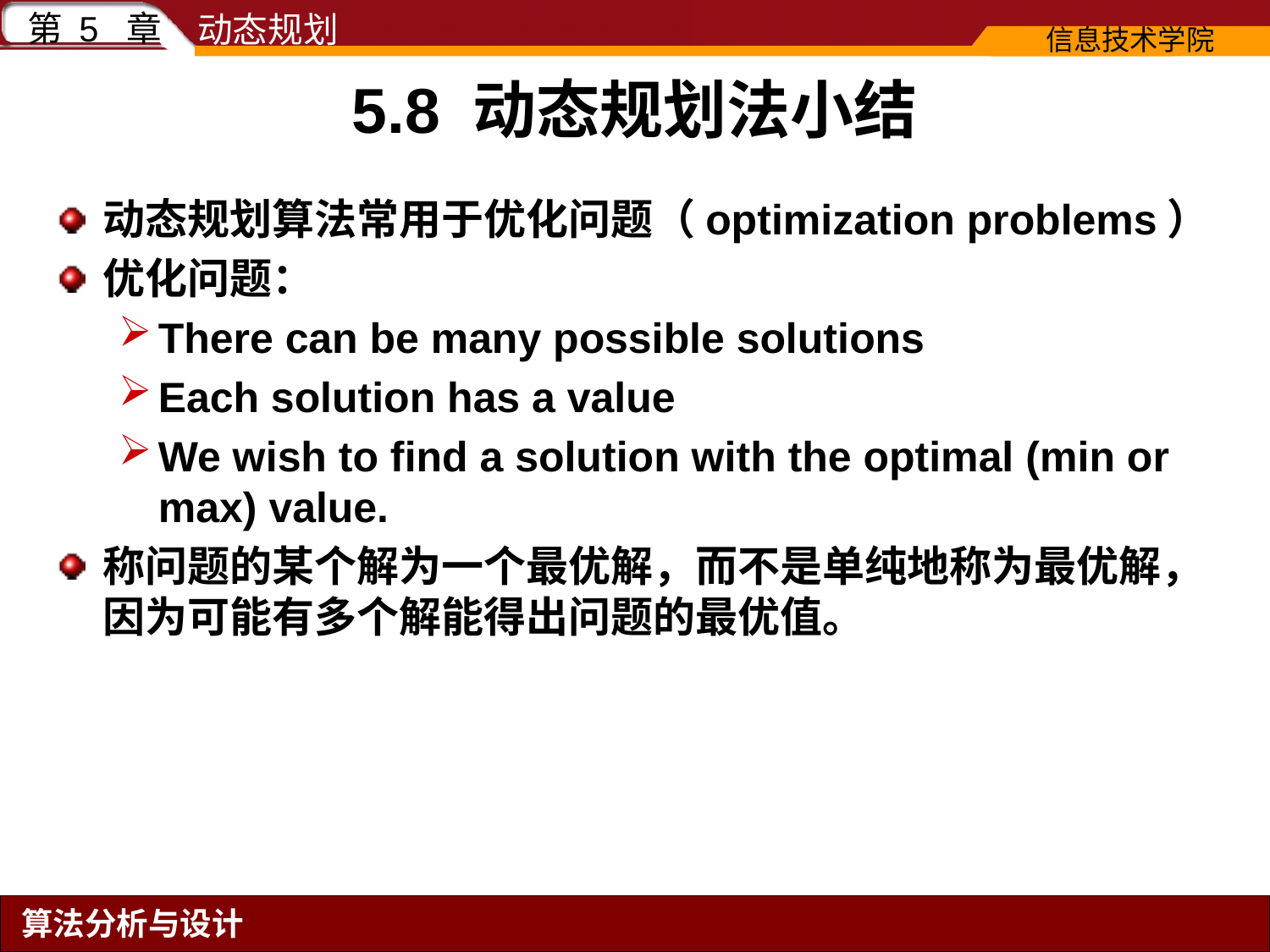

5.8 动态规划法小结
# 动态规划算法常用于优化问题（optimization problems）
优化问题：
There can be many possible solutions
Each solution has a value
We wish to find a solution with the optimal (min or max) value.
称问题的某个解为一个最优解，而不是单纯地称为最优解，因为可能有多个解能得出问题的最优值。